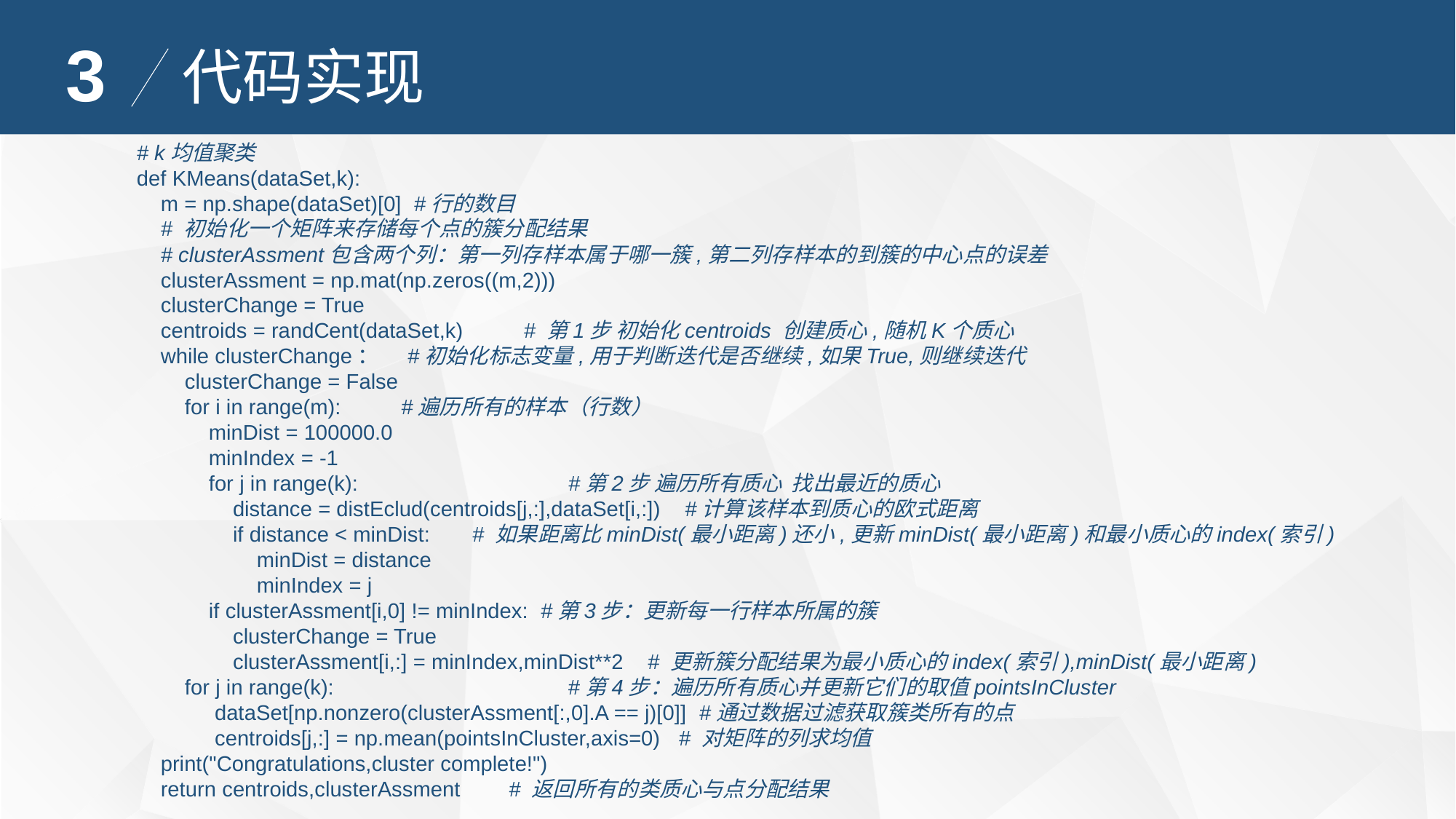

3
代码实现
# k均值聚类
def KMeans(dataSet,k):
    m = np.shape(dataSet)[0]  #行的数目
    # 初始化一个矩阵来存储每个点的簇分配结果
    # clusterAssment包含两个列：第一列存样本属于哪一簇,第二列存样本的到簇的中心点的误差
    clusterAssment = np.mat(np.zeros((m,2)))
    clusterChange = True
    centroids = randCent(dataSet,k)          # 第1步 初始化centroids 创建质心,随机K个质心
    while clusterChange：     #初始化标志变量,用于判断迭代是否继续,如果True,则继续迭代
        clusterChange = False
        for i in range(m):          #遍历所有的样本（行数）
            minDist = 100000.0
            minIndex = -1
            for j in range(k):                                   #第2步 遍历所有质心  找出最近的质心
                distance = distEclud(centroids[j,:],dataSet[i,:])    #计算该样本到质心的欧式距离
                if distance < minDist:       # 如果距离比minDist(最小距离)还小,更新minDist(最小距离)和最小质心的index(索引)
                    minDist = distance
                    minIndex = j
            if clusterAssment[i,0] != minIndex:  #第3步：更新每一行样本所属的簇
                clusterChange = True
                clusterAssment[i,:] = minIndex,minDist**2    # 更新簇分配结果为最小质心的index(索引),minDist(最小距离)
        for j in range(k):                                       #第4步：遍历所有质心并更新它们的取值pointsInCluster
             dataSet[np.nonzero(clusterAssment[:,0].A == j)[0]]  #通过数据过滤获取簇类所有的点
             centroids[j,:] = np.mean(pointsInCluster,axis=0)   # 对矩阵的列求均值
    print("Congratulations,cluster complete!")
    return centroids,clusterAssment        # 返回所有的类质心与点分配结果